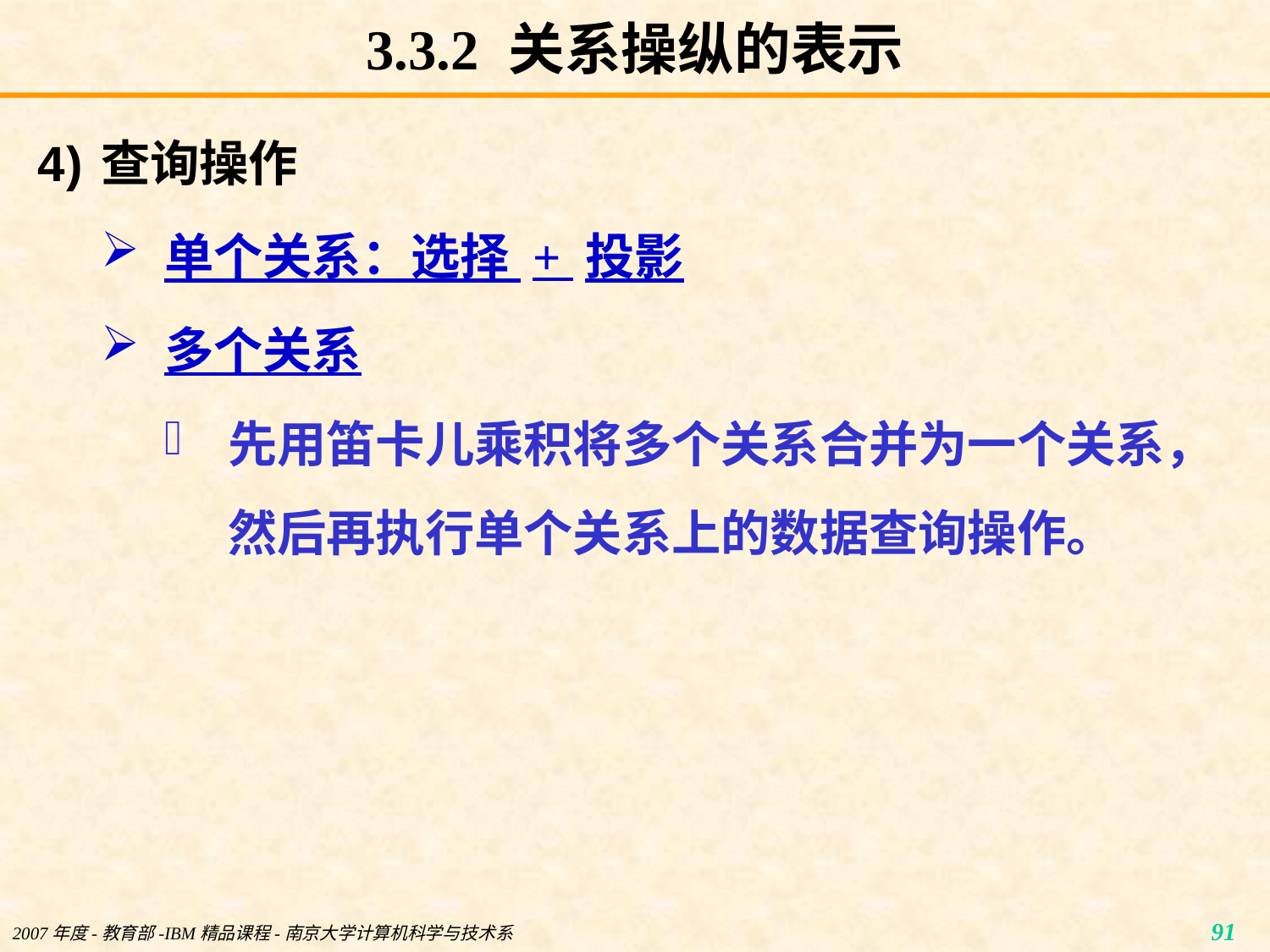

# 3.3.2 关系操纵的表示
查询操作
单个关系：选择 + 投影
多个关系
先用笛卡儿乘积将多个关系合并为一个关系，然后再执行单个关系上的数据查询操作。
91
2007年度-教育部-IBM精品课程-南京大学计算机科学与技术系